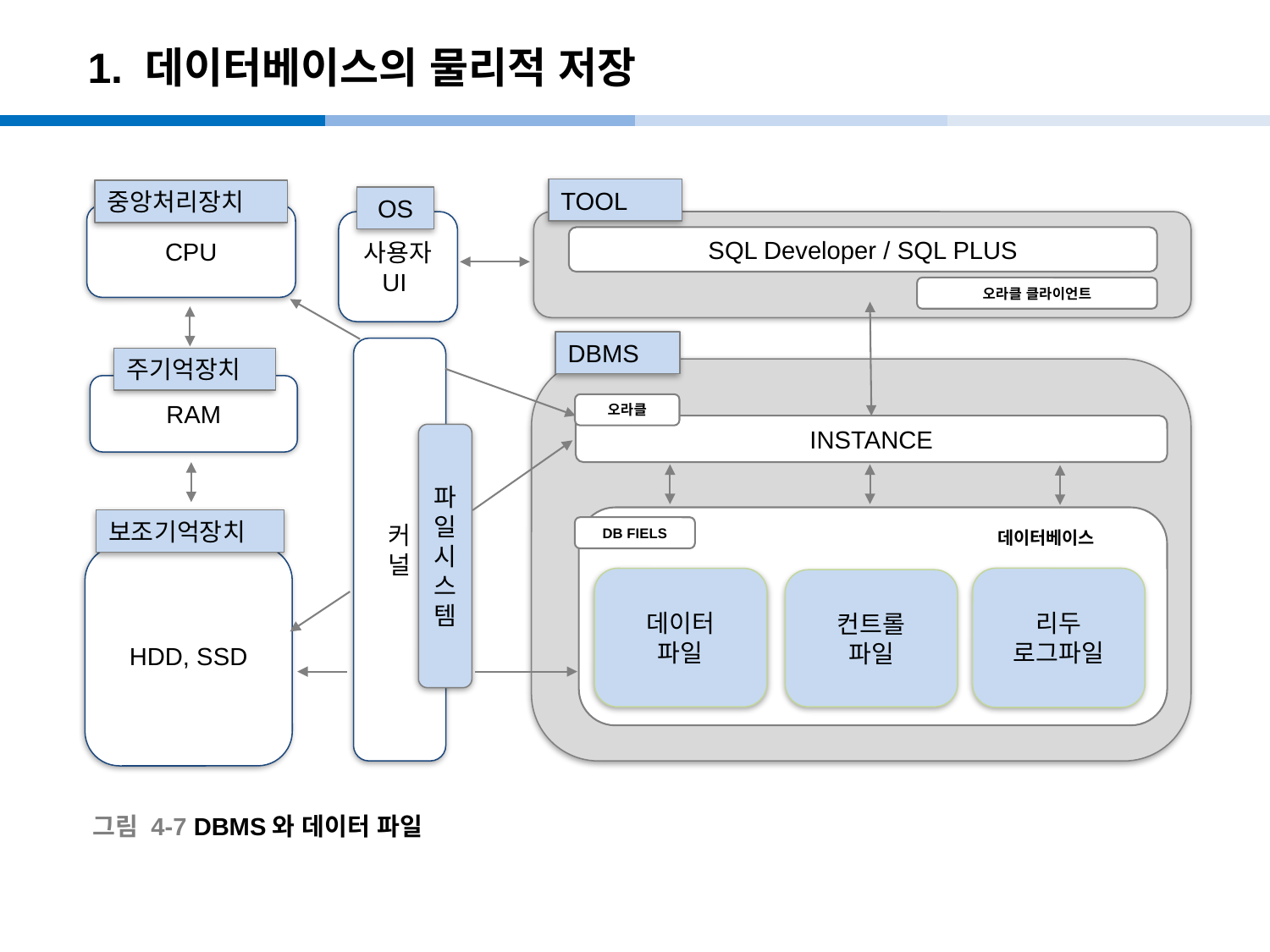

# 1. 데이터베이스의 물리적 저장
TOOL
중앙처리장치
OS
CPU
사용자
UI

SQL Developer / SQL PLUS
오라클 클라이언트
DBMS
커
널
주기억장치

RAM
오라클
INSTANCE
파일시스템

보조기억장치
DB FIELS
데이터베이스
HDD, SSD
데이터
파일
리두
로그파일
컨트롤
파일
그림 4-7 DBMS와 데이터 파일